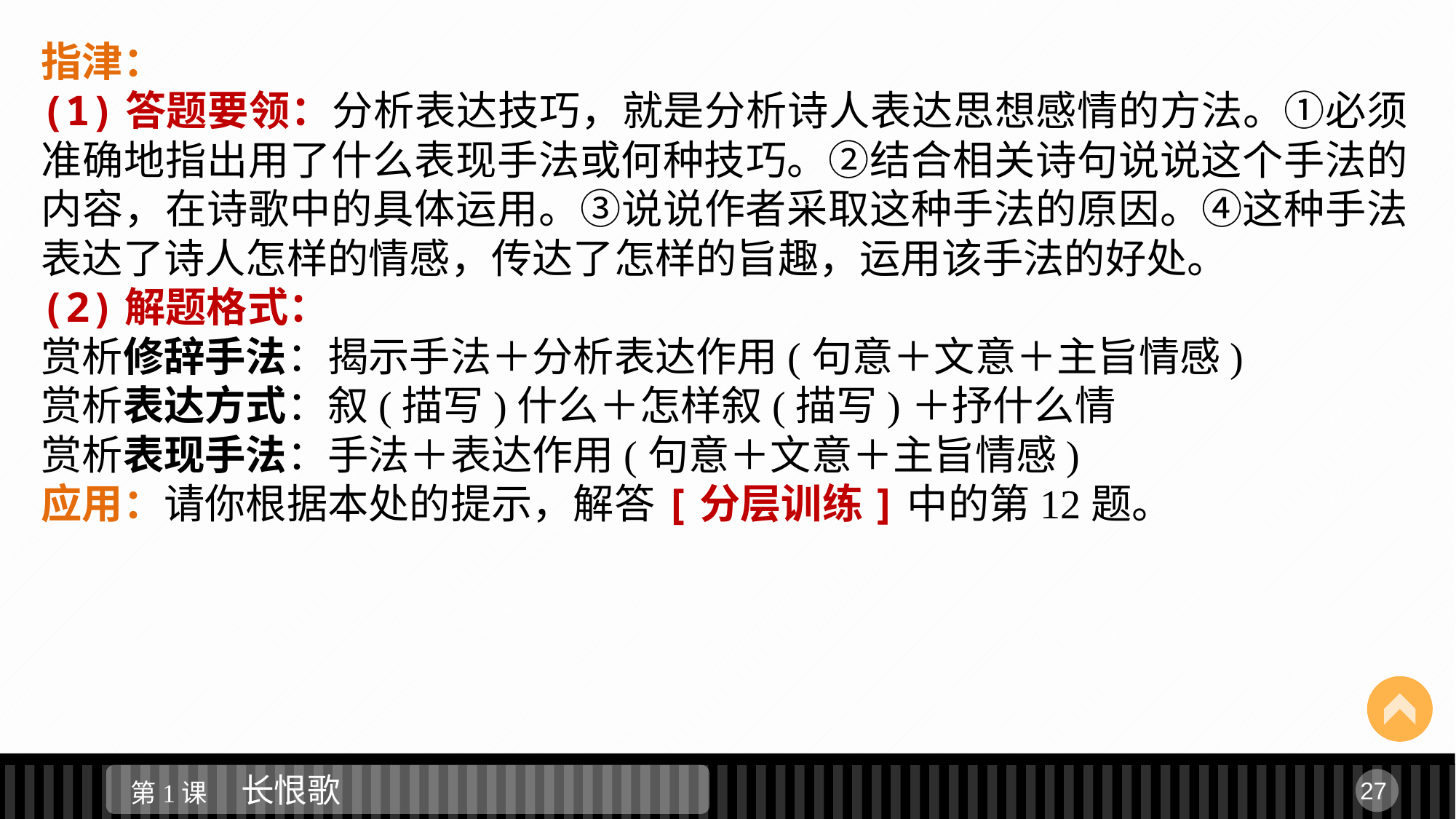

指津：
(1)答题要领：分析表达技巧，就是分析诗人表达思想感情的方法。①必须准确地指出用了什么表现手法或何种技巧。②结合相关诗句说说这个手法的内容，在诗歌中的具体运用。③说说作者采取这种手法的原因。④这种手法表达了诗人怎样的情感，传达了怎样的旨趣，运用该手法的好处。
(2)解题格式：
赏析修辞手法：揭示手法＋分析表达作用(句意＋文意＋主旨情感)
赏析表达方式：叙(描写)什么＋怎样叙(描写)＋抒什么情
赏析表现手法：手法＋表达作用(句意＋文意＋主旨情感)
应用：请你根据本处的提示，解答[分层训练]中的第12题。